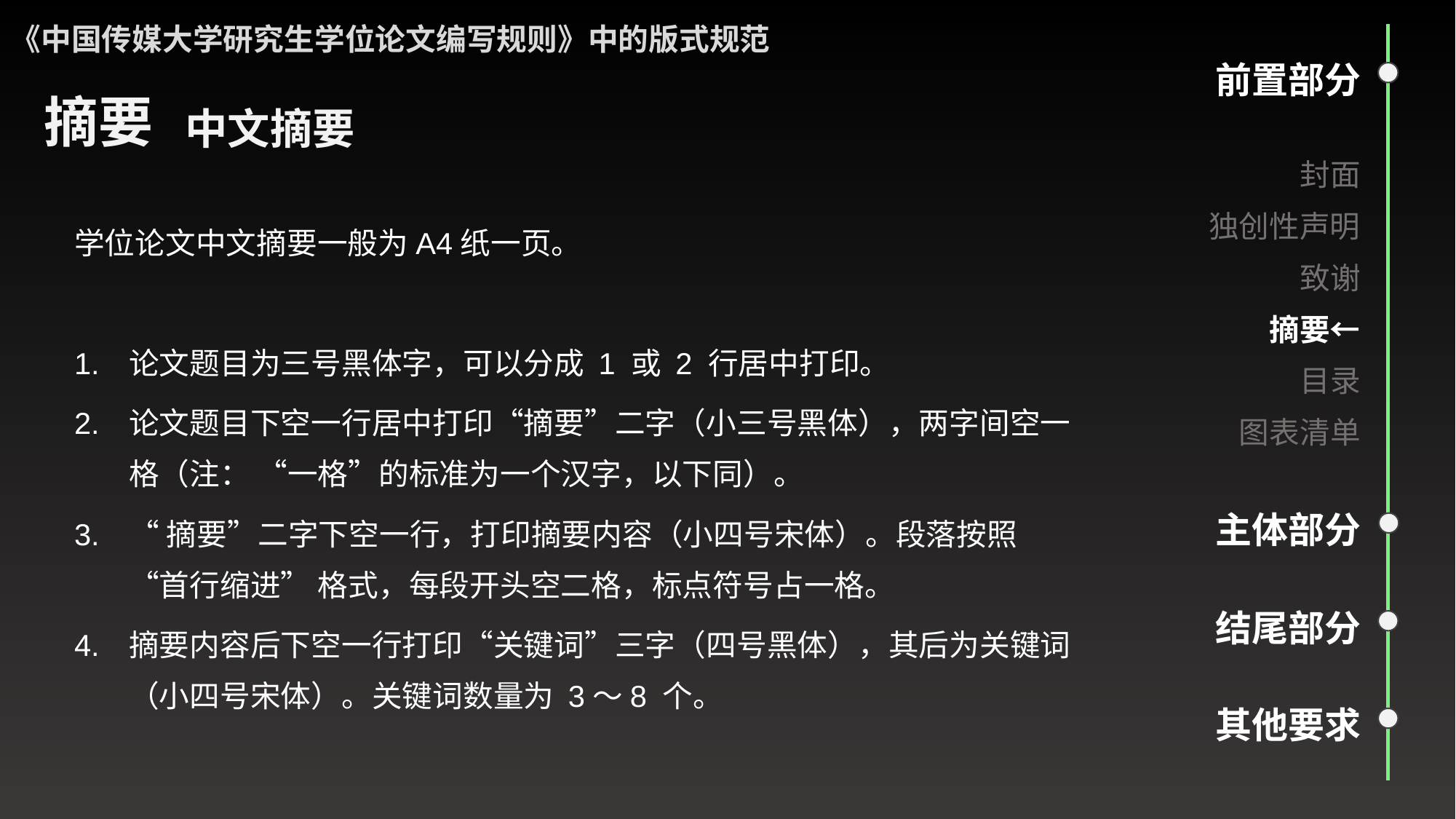

《中国传媒大学研究生学位论文编写规则》中的版式规范
前置部分

摘要
中文摘要
封面
独创性声明
学位论文中文摘要一般为A4纸一页。

论文题目为三号黑体字，可以分成 1 或 2 行居中打印。
论文题目下空一行居中打印“摘要”二字（小三号黑体），两字间空一格（注： “一格”的标准为一个汉字，以下同）。
“摘要”二字下空一行，打印摘要内容（小四号宋体）。段落按照“首行缩进” 格式，每段开头空二格，标点符号占一格。
摘要内容后下空一行打印“关键词”三字（四号黑体），其后为关键词（小四号宋体）。关键词数量为 3～8 个。
致谢
摘要←
目录
图表清单
主体部分

结尾部分

其他要求